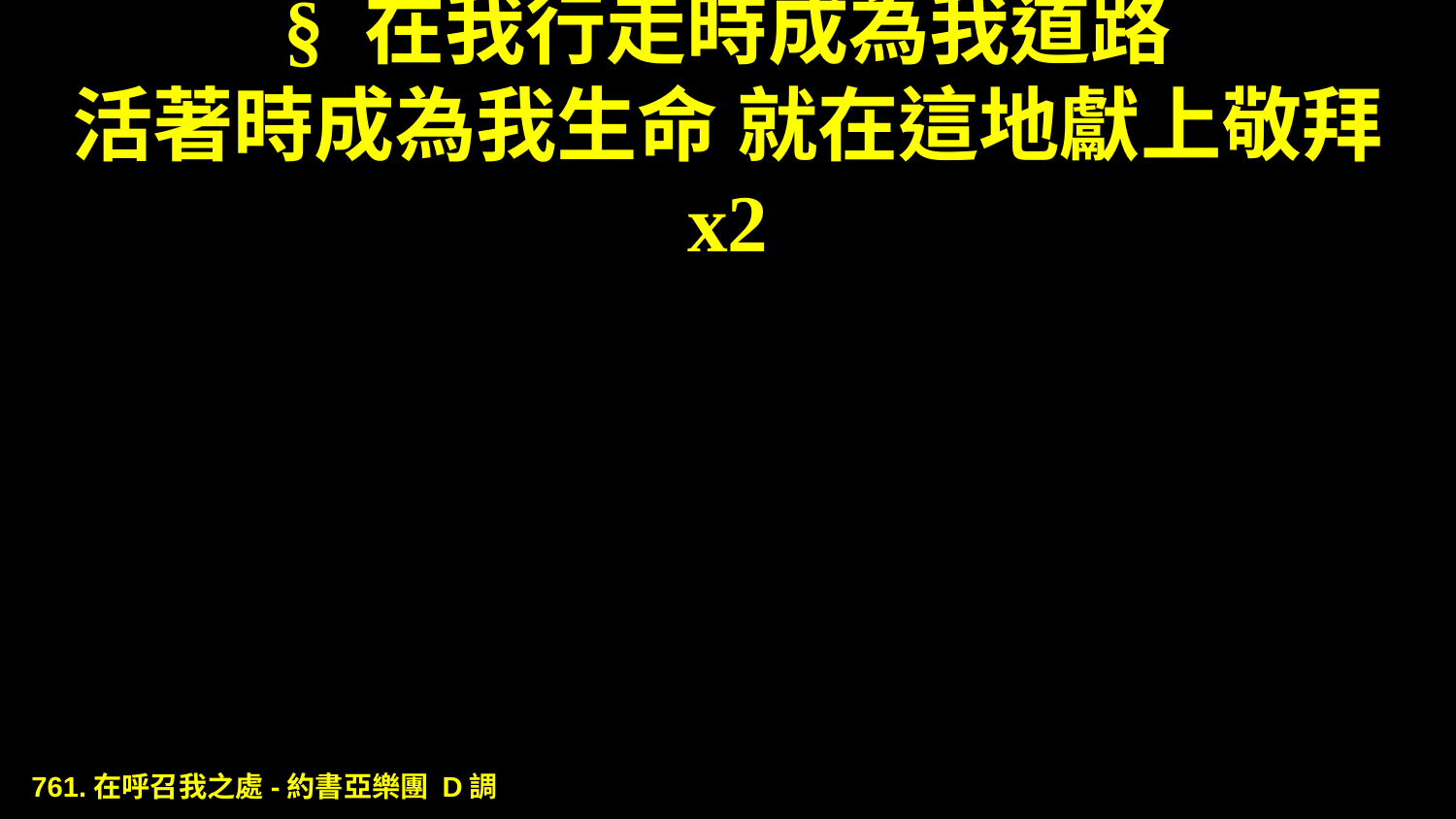

# § 在我行走時成為我道路 活著時成為我生命 就在這地獻上敬拜 x2
761.在呼召我之處-約書亞樂團 D調